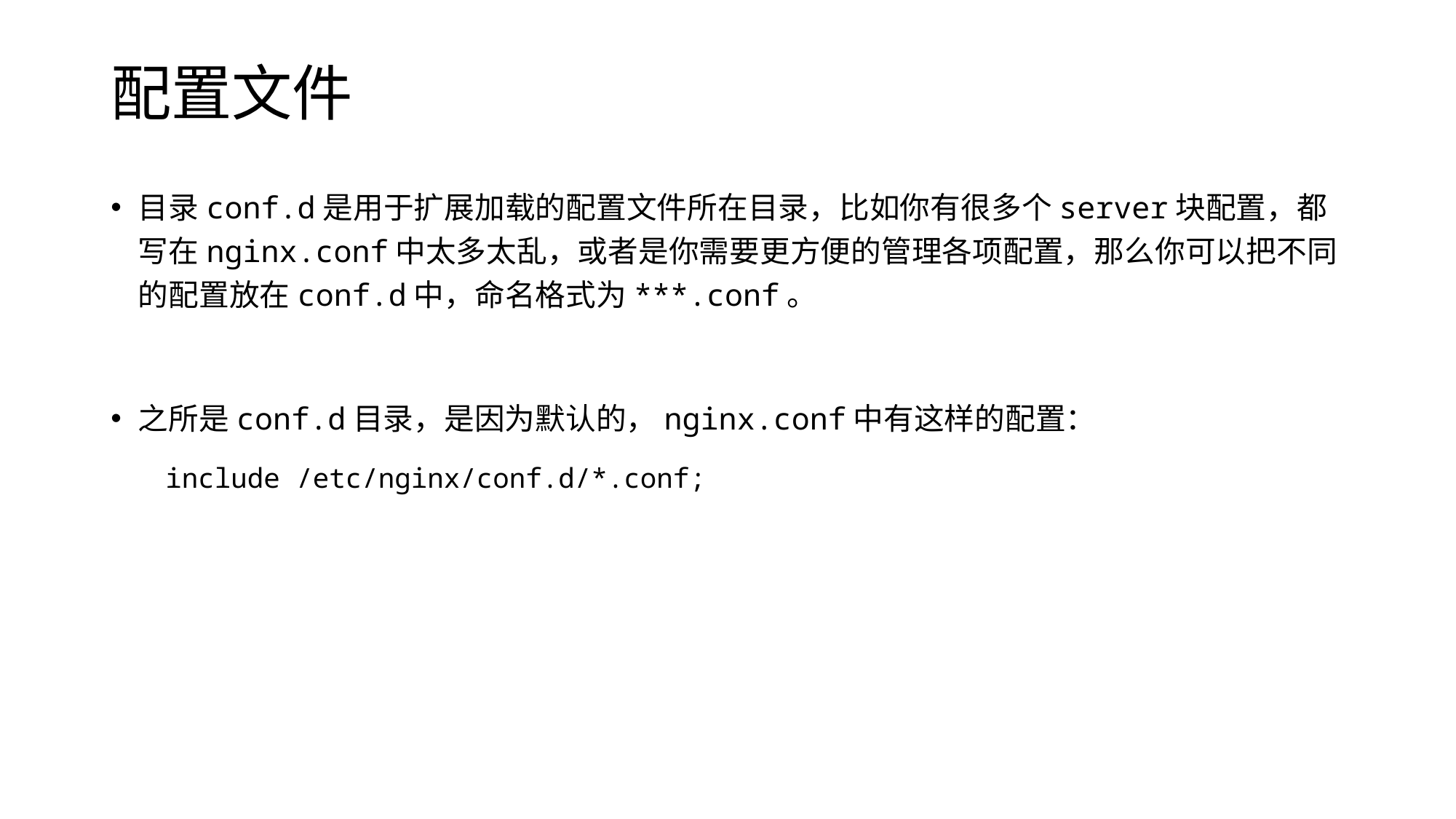

# 配置文件
目录conf.d是用于扩展加载的配置文件所在目录，比如你有很多个server块配置，都写在nginx.conf中太多太乱，或者是你需要更方便的管理各项配置，那么你可以把不同的配置放在conf.d中，命名格式为***.conf。

之所是conf.d目录，是因为默认的，nginx.conf中有这样的配置：
include /etc/nginx/conf.d/*.conf;